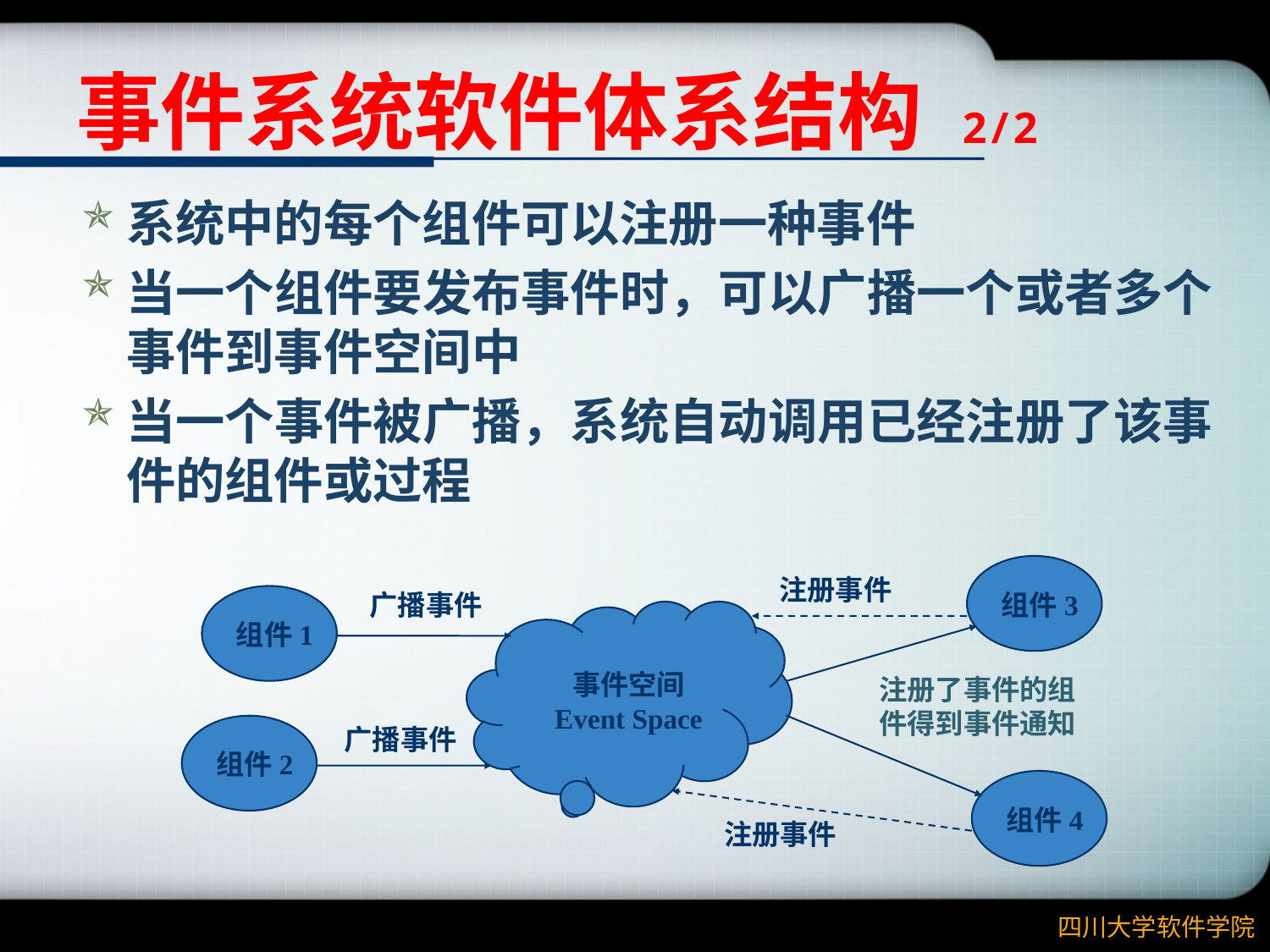

# 事件系统软件体系结构 2/2
系统中的每个组件可以注册一种事件
当一个组件要发布事件时，可以广播一个或者多个事件到事件空间中
当一个事件被广播，系统自动调用已经注册了该事件的组件或过程

组件3
注册事件
广播事件

组件1

事件空间
Event Space
注册了事件的组件得到事件通知

组件2
广播事件

组件4

注册事件